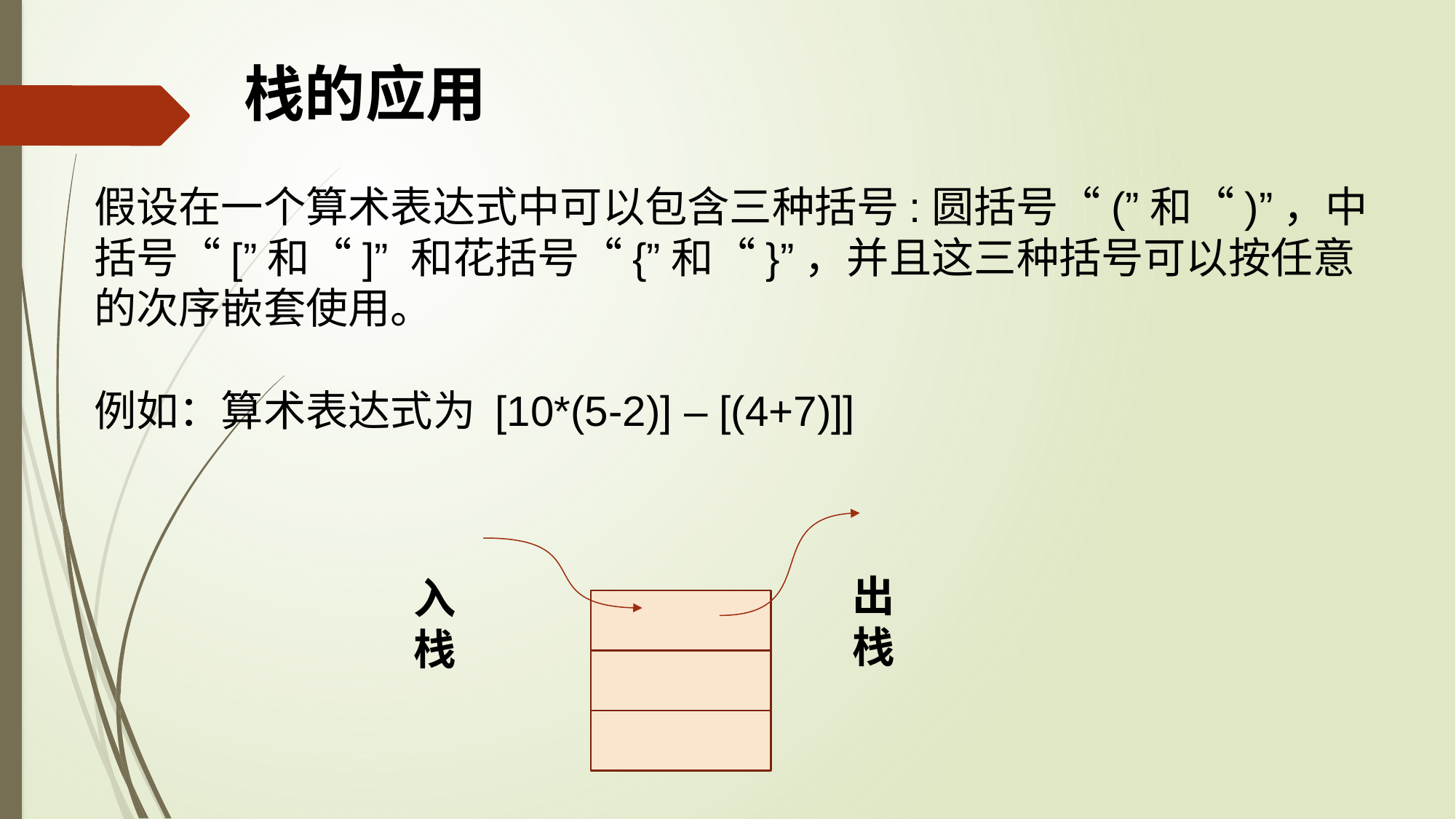

# 栈的应用
假设在一个算术表达式中可以包含三种括号:圆括号“(”和“)”，中括号“[”和“]” 和花括号“{”和“}”，并且这三种括号可以按任意的次序嵌套使用。

例如：算术表达式为 [10*(5-2)] – [(4+7)]]
出栈
入栈